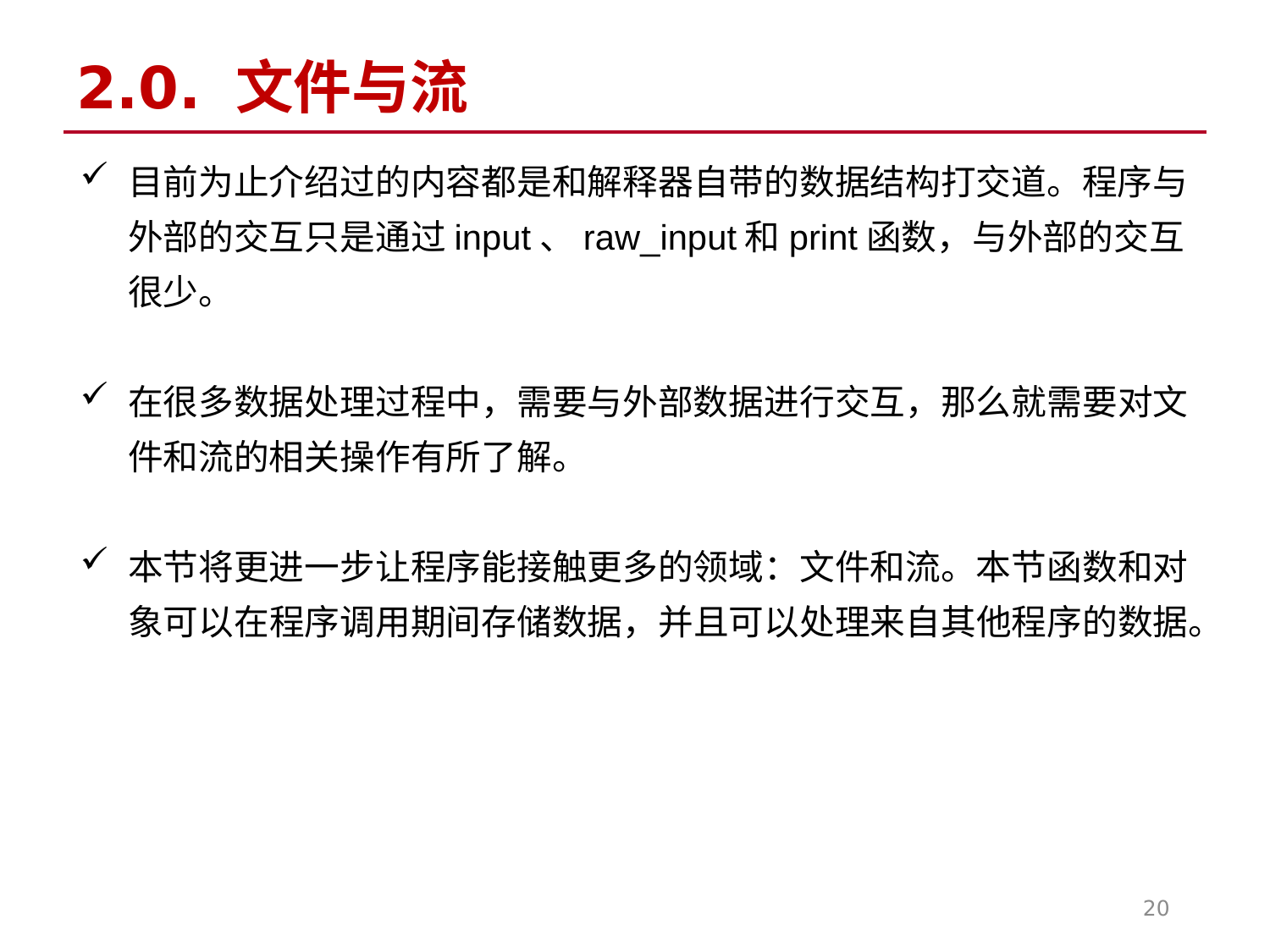

# 2.0. 文件与流
目前为止介绍过的内容都是和解释器自带的数据结构打交道。程序与外部的交互只是通过input、raw_input和print函数，与外部的交互很少。

在很多数据处理过程中，需要与外部数据进行交互，那么就需要对文件和流的相关操作有所了解。

本节将更进一步让程序能接触更多的领域：文件和流。本节函数和对象可以在程序调用期间存储数据，并且可以处理来自其他程序的数据。
20